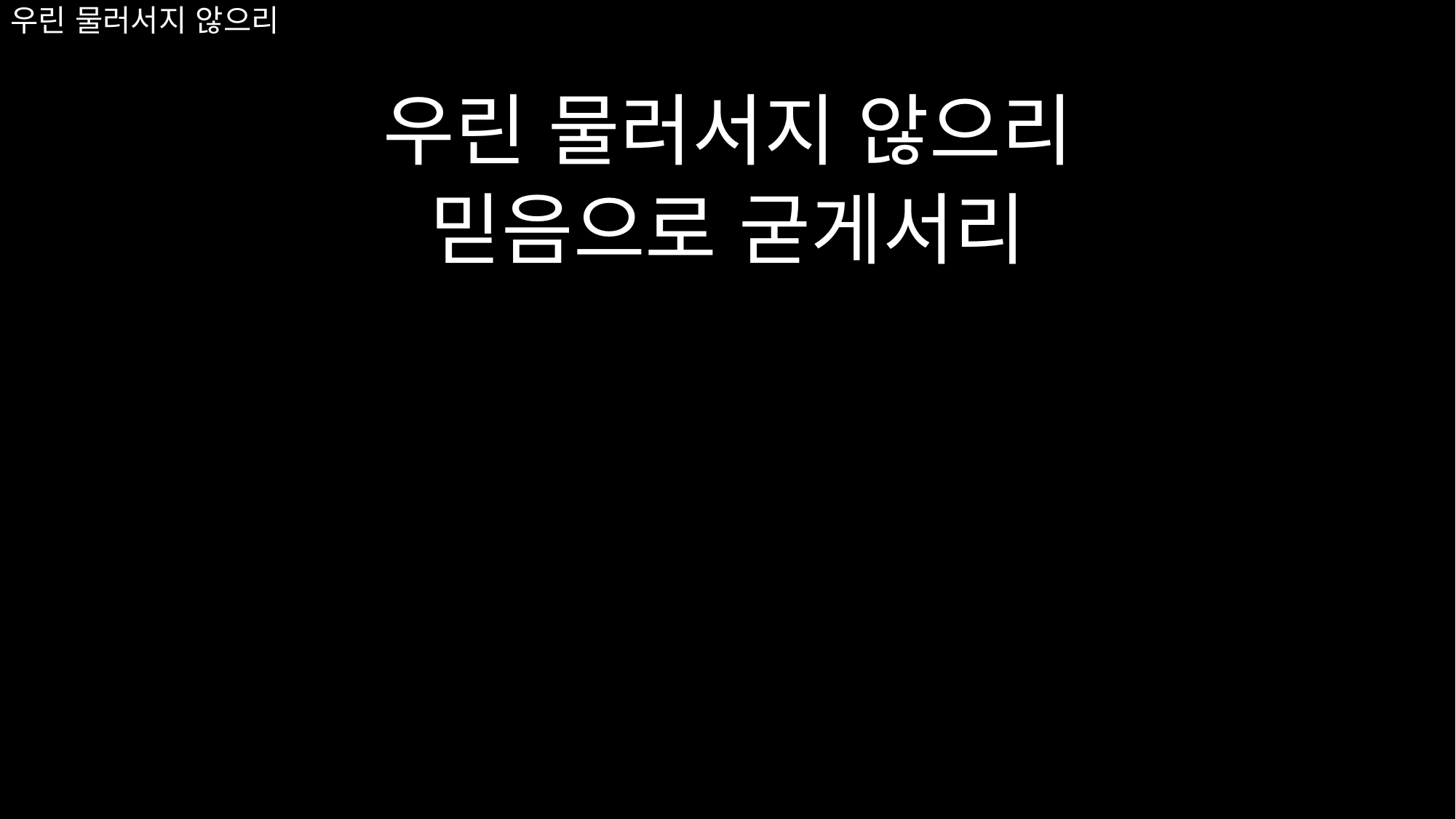

우린 물러서지 않으리
믿음으로 굳게서리

# 우린 물러서지 않으리